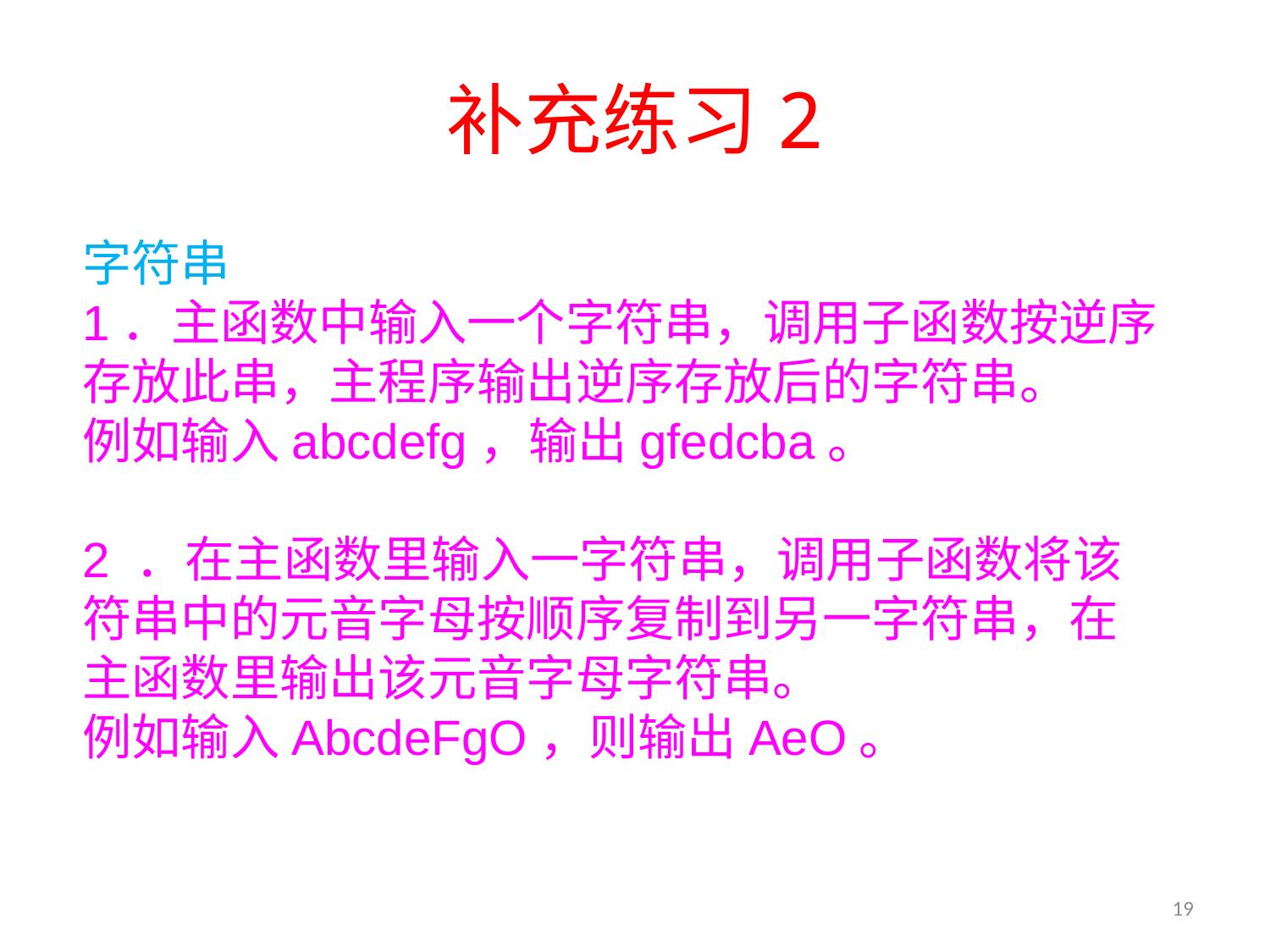

# 补充练习2
字符串
1．主函数中输入一个字符串，调用子函数按逆序存放此串，主程序输出逆序存放后的字符串。
例如输入abcdefg，输出gfedcba。

2 ．在主函数里输入一字符串，调用子函数将该符串中的元音字母按顺序复制到另一字符串，在主函数里输出该元音字母字符串。
例如输入AbcdeFgO，则输出AeO。
19